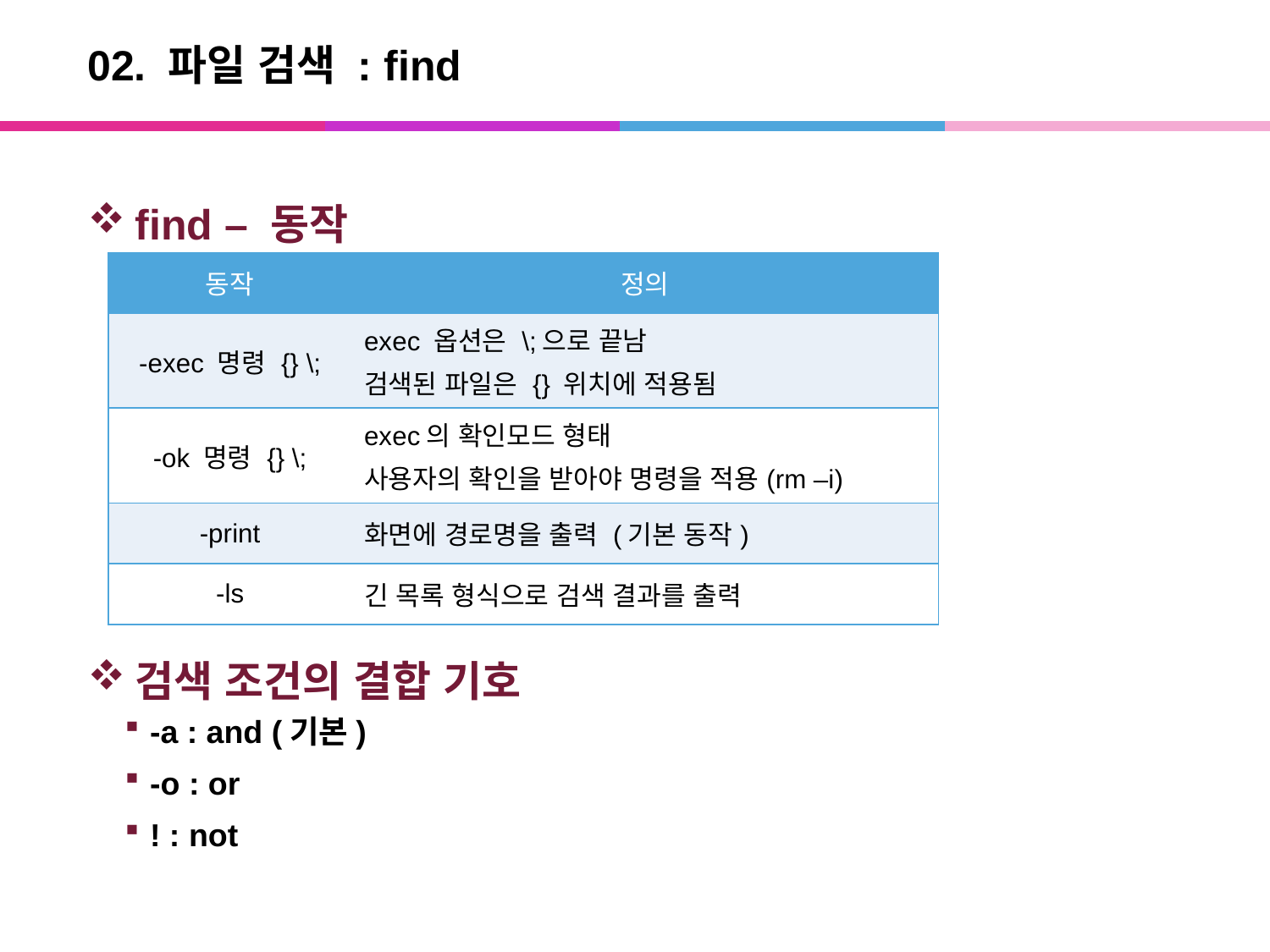

# 02. 파일 검색 : find
find – 동작

검색 조건의 결합 기호
-a : and (기본)
-o : or
! : not

| 동작 | 정의 |
| --- | --- |
| -exec 명령 {} \; | exec 옵션은 \;으로 끝남 검색된 파일은 {} 위치에 적용됨 |
| -ok 명령 {} \; | exec의 확인모드 형태 사용자의 확인을 받아야 명령을 적용(rm –i) |
| -print | 화면에 경로명을 출력 (기본 동작) |
| -ls | 긴 목록 형식으로 검색 결과를 출력 |